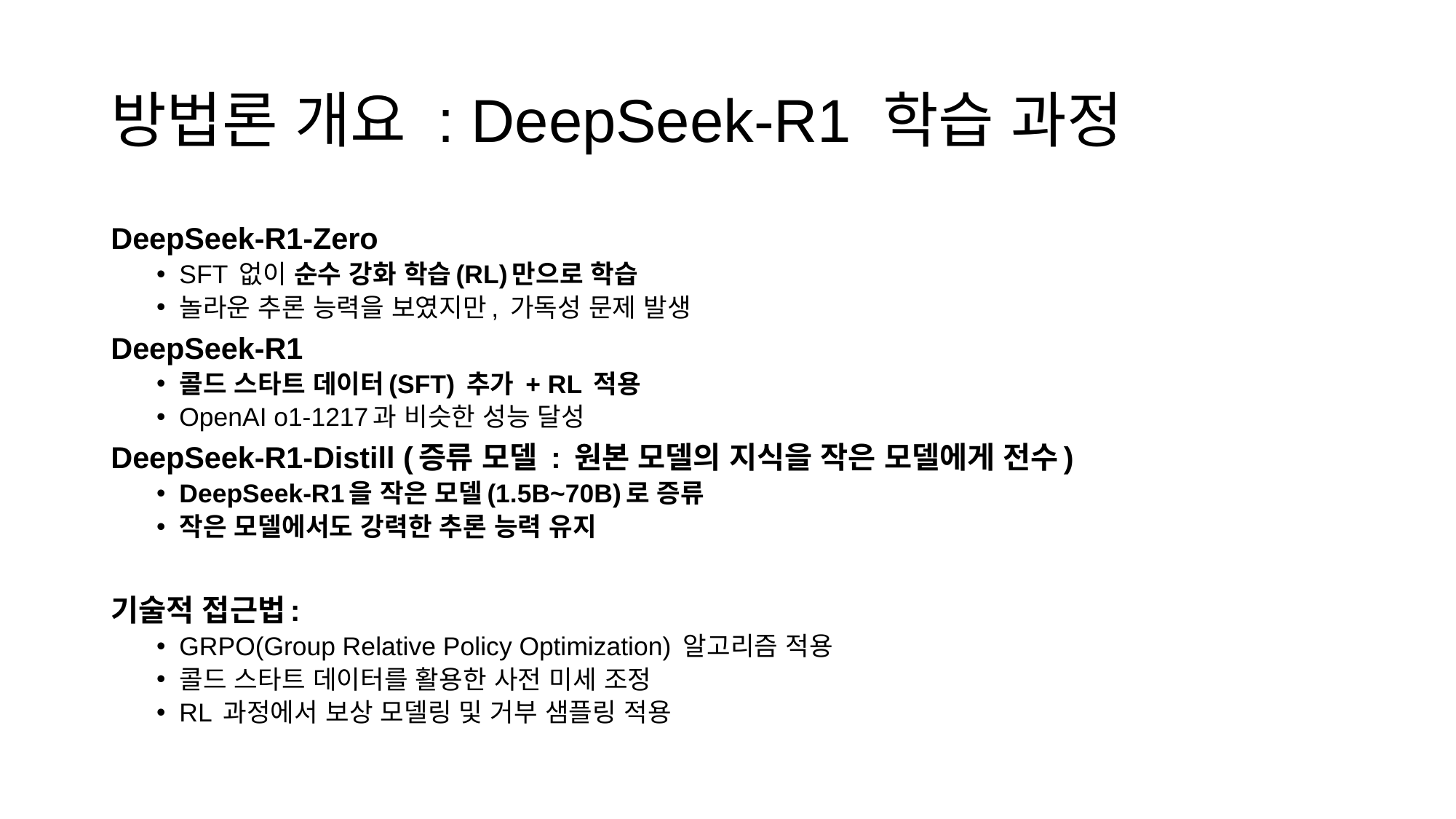

# 방법론 개요 : DeepSeek-R1 학습 과정
DeepSeek-R1-Zero
SFT 없이 순수 강화 학습(RL)만으로 학습
놀라운 추론 능력을 보였지만, 가독성 문제 발생
DeepSeek-R1
콜드 스타트 데이터(SFT) 추가 + RL 적용
OpenAI o1-1217과 비슷한 성능 달성
DeepSeek-R1-Distill (증류 모델 : 원본 모델의 지식을 작은 모델에게 전수)
DeepSeek-R1을 작은 모델(1.5B~70B)로 증류
작은 모델에서도 강력한 추론 능력 유지

기술적 접근법:
GRPO(Group Relative Policy Optimization) 알고리즘 적용
콜드 스타트 데이터를 활용한 사전 미세 조정
RL 과정에서 보상 모델링 및 거부 샘플링 적용